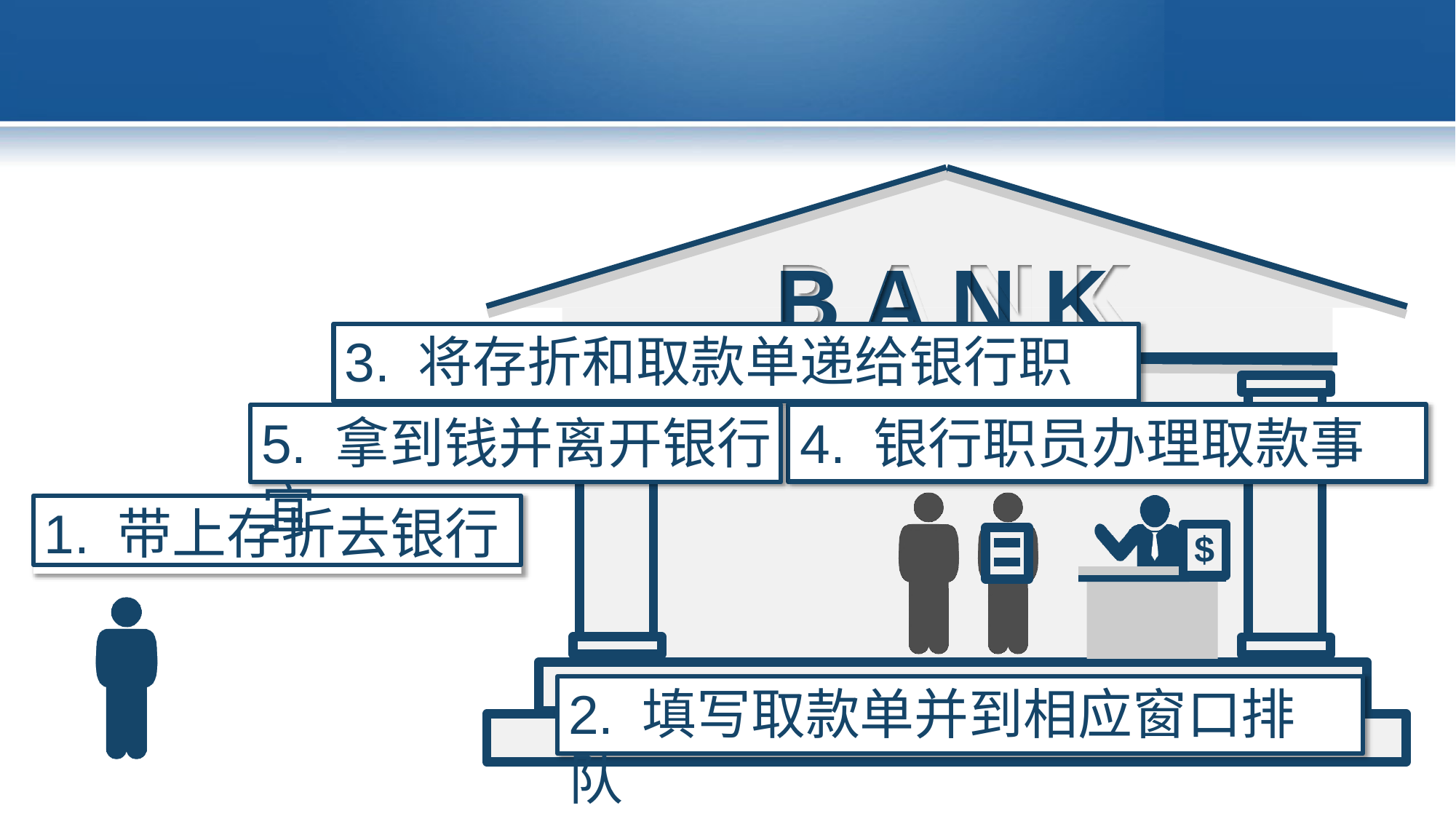

# B A N K

3. 将存折和取款单递给银行职员

5. 拿到钱并离开银行	4. 银行职员办理取款事宜

1. 带上存折去银行

$

2. 填写取款单并到相应窗口排队